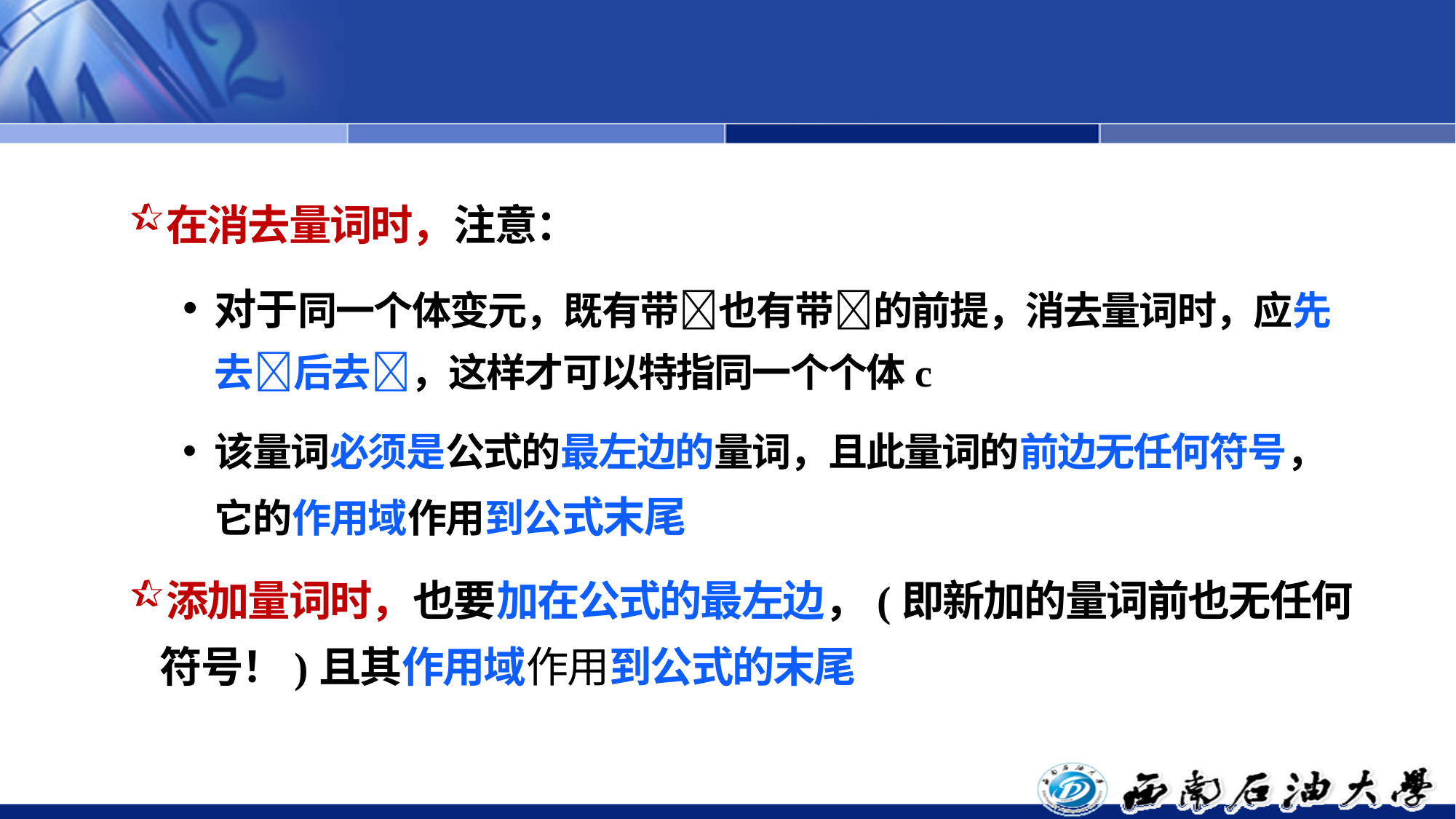

#
在消去量词时，注意：
对于同一个体变元，既有带∀也有带∃的前提，消去量词时，应先去∃后去∀，这样才可以特指同一个个体c
该量词必须是公式的最左边的量词，且此量词的前边无任何符号，它的作用域作用到公式末尾
添加量词时，也要加在公式的最左边，(即新加的量词前也无任何符号！)且其作用域作用到公式的末尾